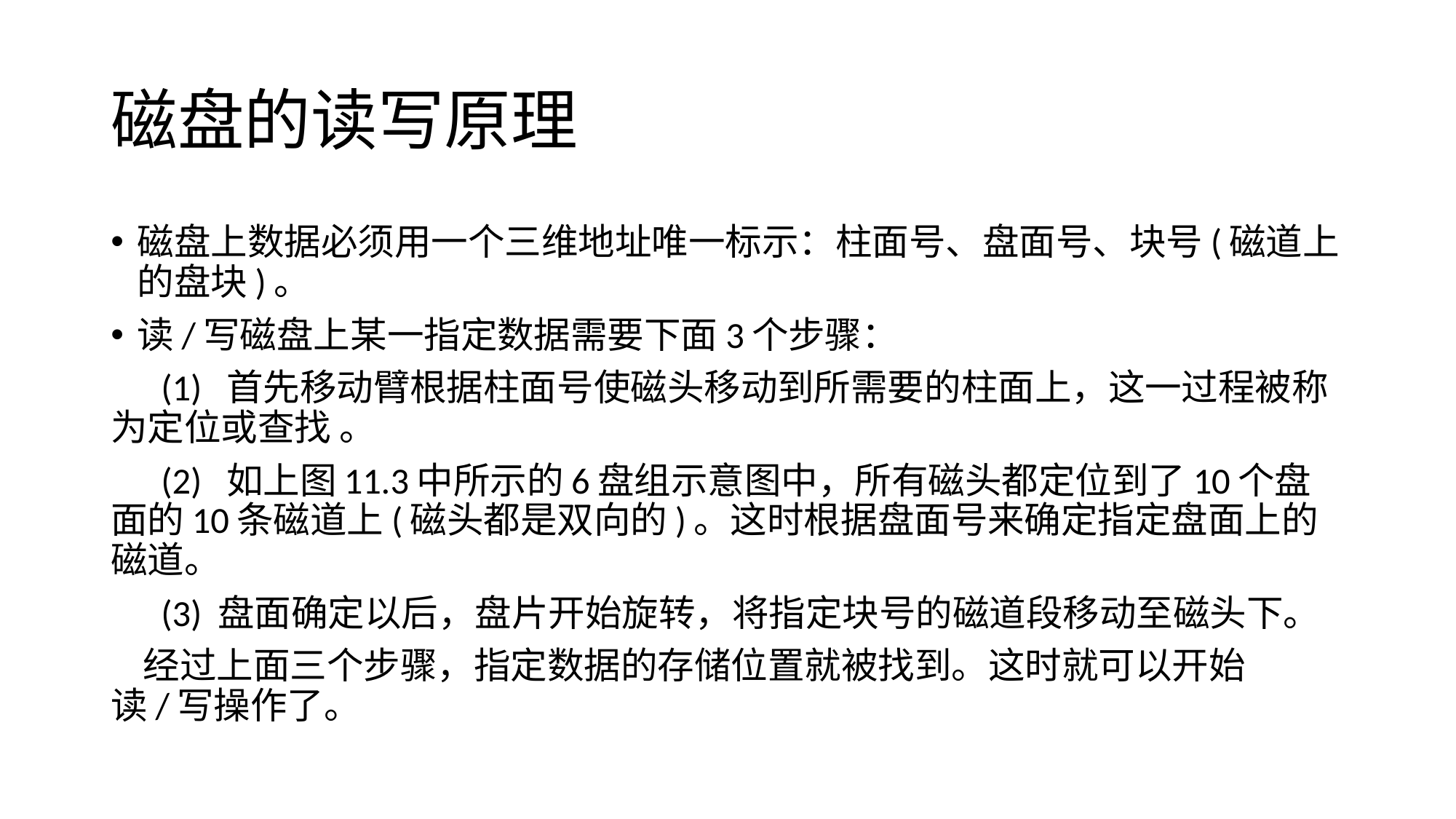

# 磁盘的读写原理
磁盘上数据必须用一个三维地址唯一标示：柱面号、盘面号、块号(磁道上的盘块)。
读/写磁盘上某一指定数据需要下面3个步骤：
      (1)  首先移动臂根据柱面号使磁头移动到所需要的柱面上，这一过程被称为定位或查找 。
      (2)  如上图11.3中所示的6盘组示意图中，所有磁头都定位到了10个盘面的10条磁道上(磁头都是双向的)。这时根据盘面号来确定指定盘面上的磁道。
      (3) 盘面确定以后，盘片开始旋转，将指定块号的磁道段移动至磁头下。
   经过上面三个步骤，指定数据的存储位置就被找到。这时就可以开始读/写操作了。